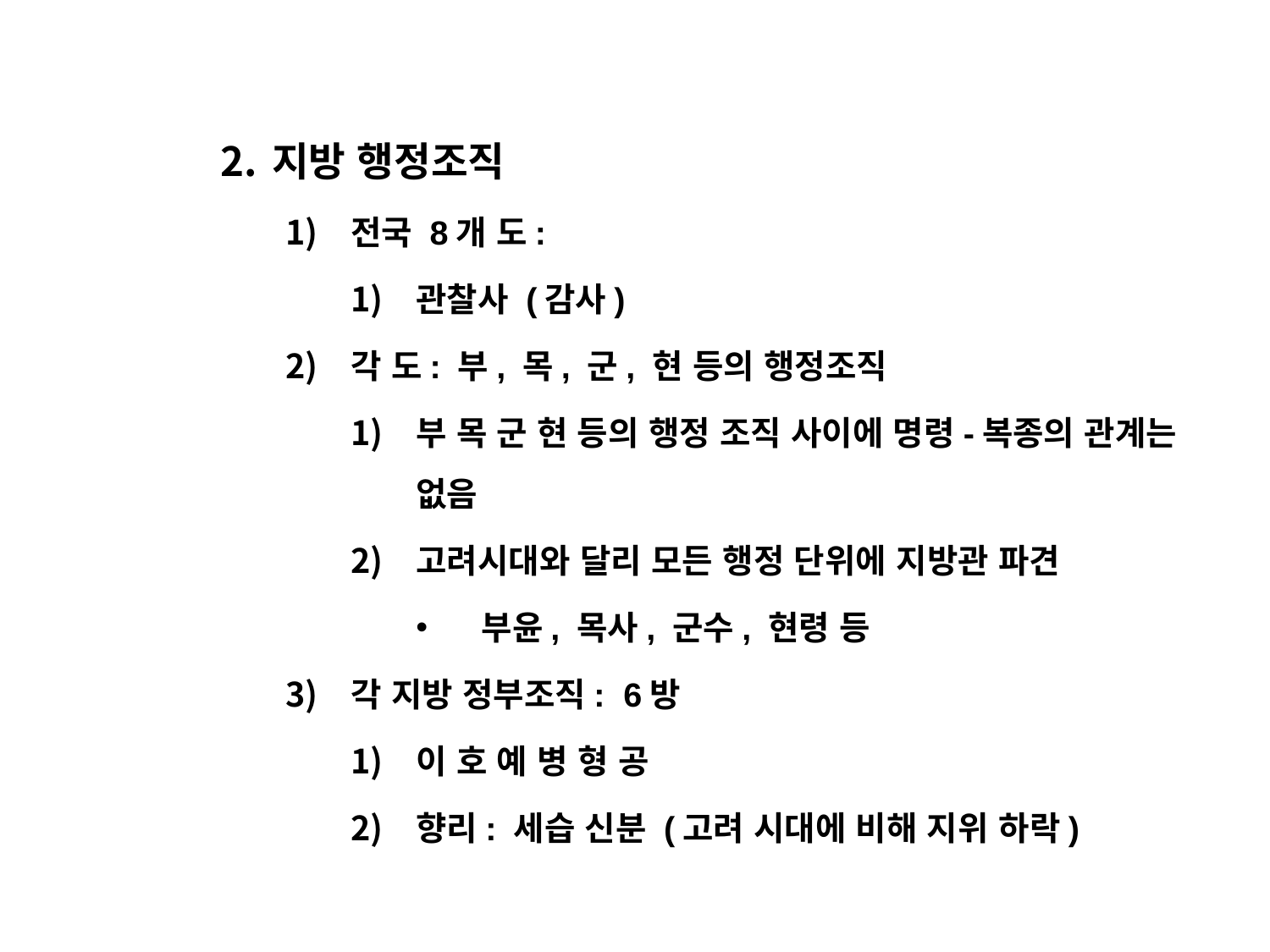

지방 행정조직
전국 8개 도:
관찰사 (감사)
각 도: 부, 목, 군, 현 등의 행정조직
부 목 군 현 등의 행정 조직 사이에 명령-복종의 관계는 없음
고려시대와 달리 모든 행정 단위에 지방관 파견
부윤, 목사, 군수, 현령 등
각 지방 정부조직:  6방
이 호 예 병 형 공
향리: 세습 신분 (고려 시대에 비해 지위 하락)